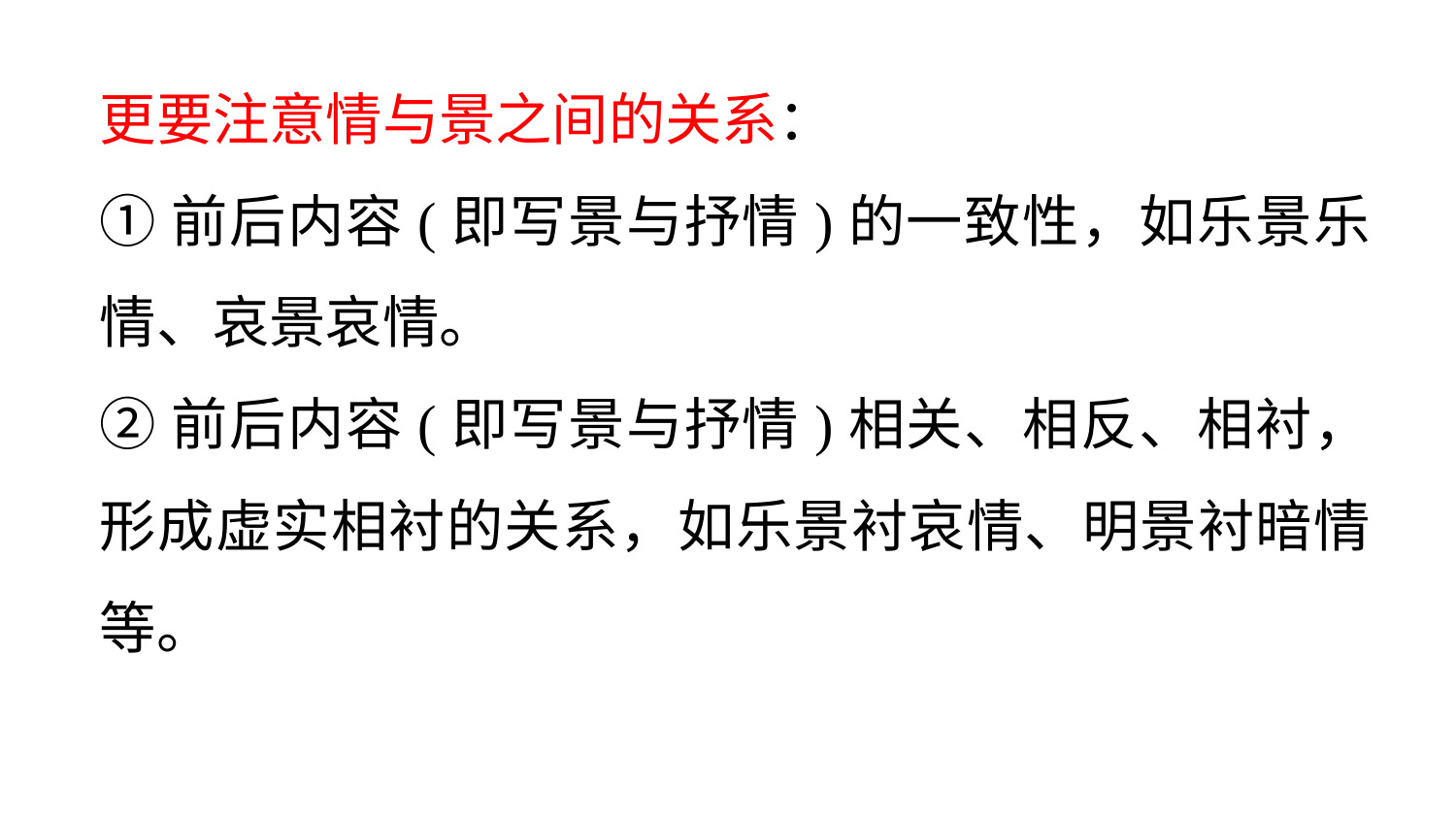

更要注意情与景之间的关系：
①前后内容(即写景与抒情)的一致性，如乐景乐情、哀景哀情。
②前后内容(即写景与抒情)相关、相反、相衬，形成虚实相衬的关系，如乐景衬哀情、明景衬暗情等。